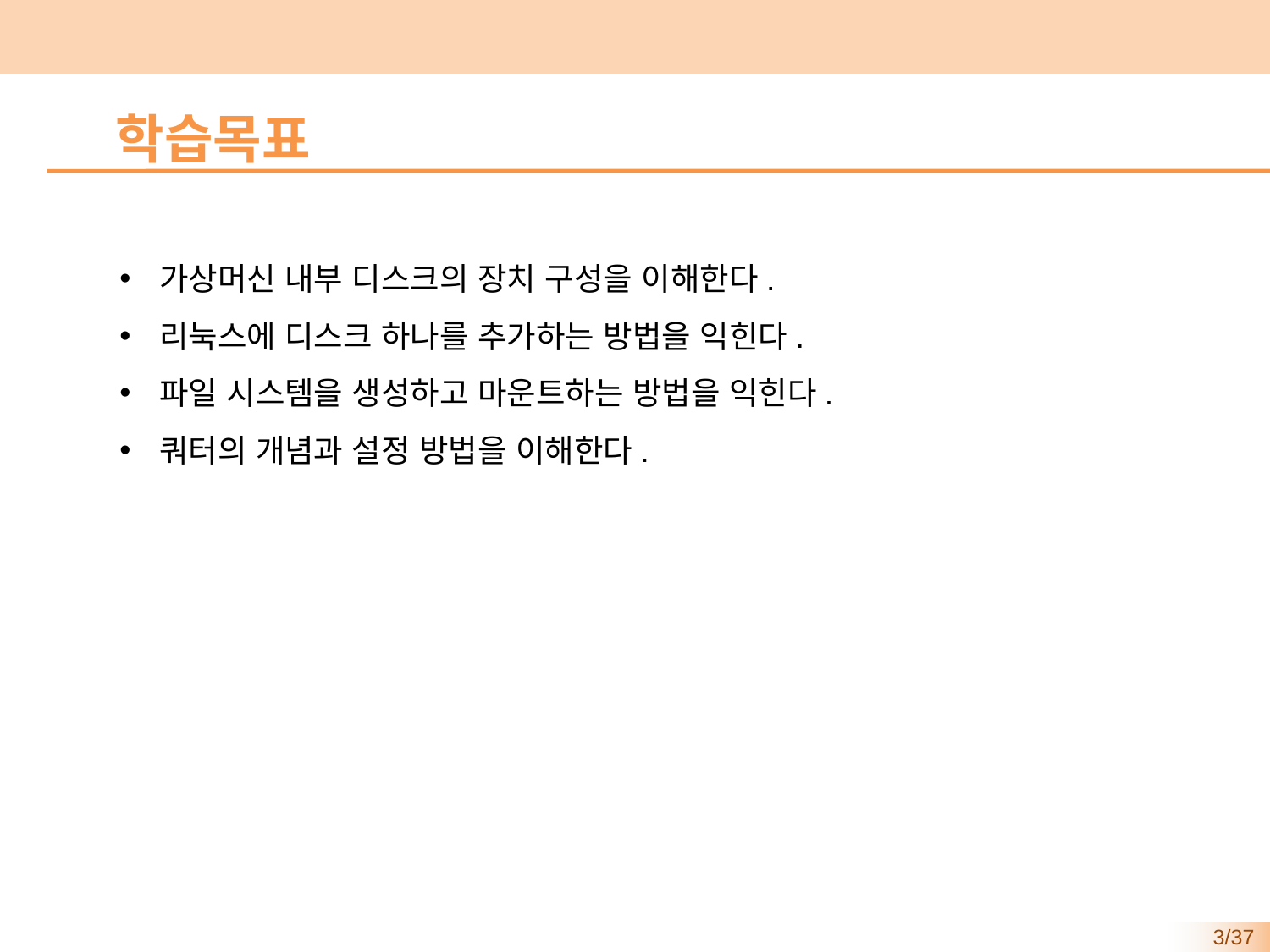

학습목표

가상머신 내부 디스크의 장치 구성을 이해한다.
리눅스에 디스크 하나를 추가하는 방법을 익힌다.
파일 시스템을 생성하고 마운트하는 방법을 익힌다.
쿼터의 개념과 설정 방법을 이해한다.